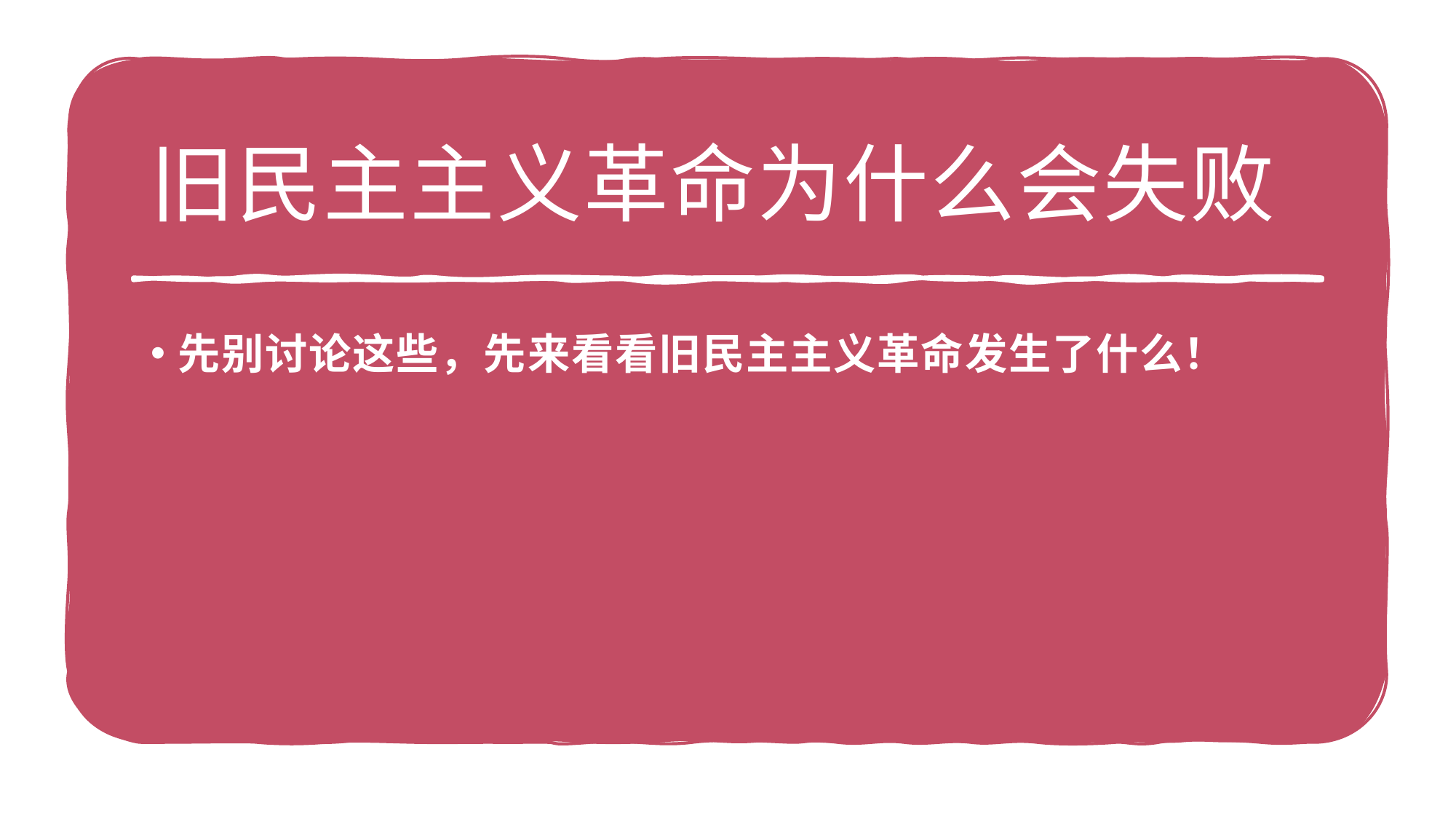

# 旧民主主义革命为什么会失败

先别讨论这些，先来看看旧民主主义革命发生了什么！